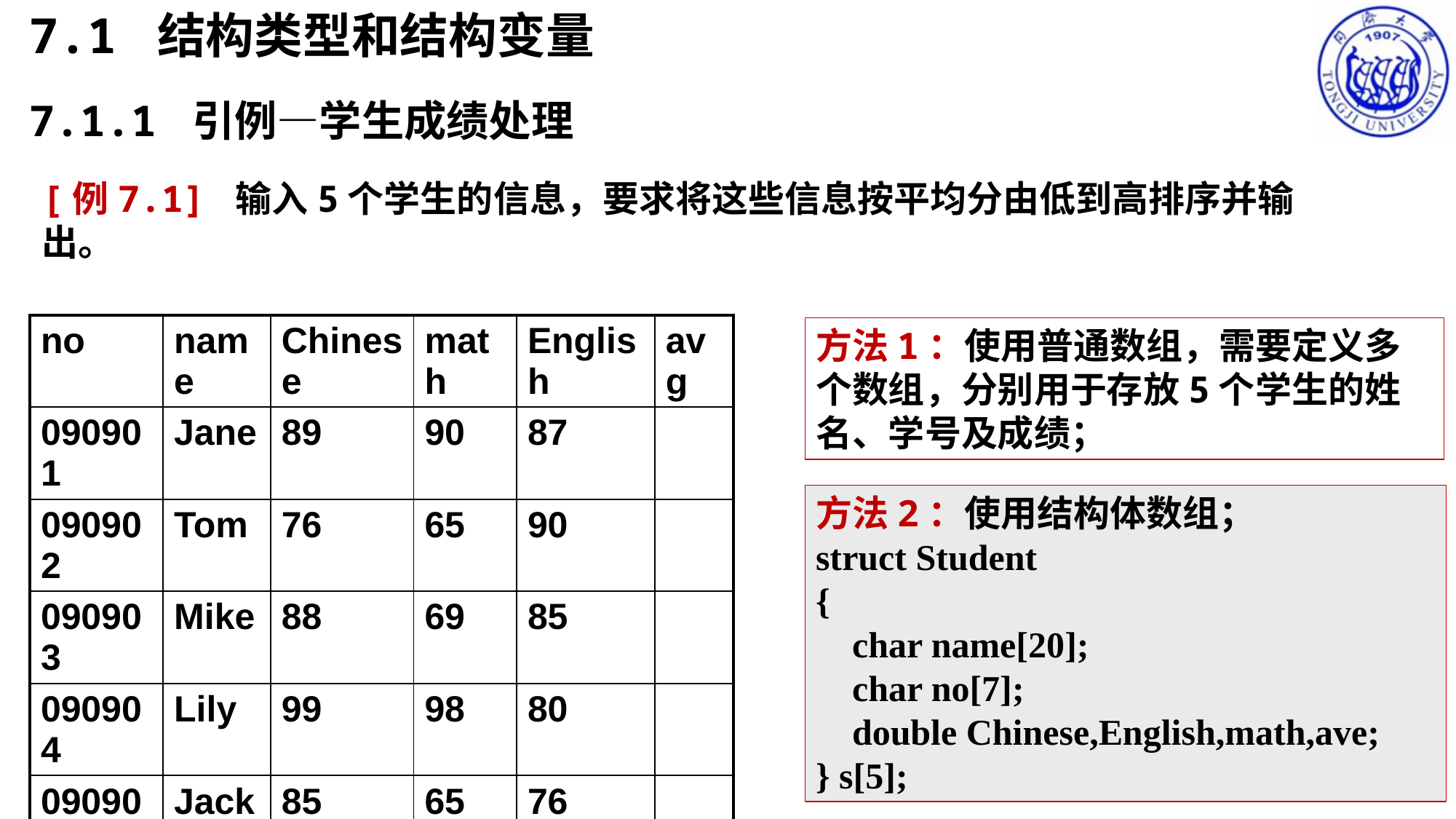

7.1 结构类型和结构变量
7.1.1 引例—学生成绩处理
[例7.1] 输入5个学生的信息，要求将这些信息按平均分由低到高排序并输出。
| no | name | Chinese | math | English | avg |
| --- | --- | --- | --- | --- | --- |
| 090901 | Jane | 89 | 90 | 87 |  |
| 090902 | Tom | 76 | 65 | 90 |  |
| 090903 | Mike | 88 | 69 | 85 |  |
| 090904 | Lily | 99 | 98 | 80 |  |
| 090905 | Jack | 85 | 65 | 76 |  |
方法1：使用普通数组，需要定义多个数组，分别用于存放5个学生的姓名、学号及成绩；
方法2：使用结构体数组；
struct Student
{
    char name[20];
    char no[7];
    double Chinese,English,math,ave;
} s[5];